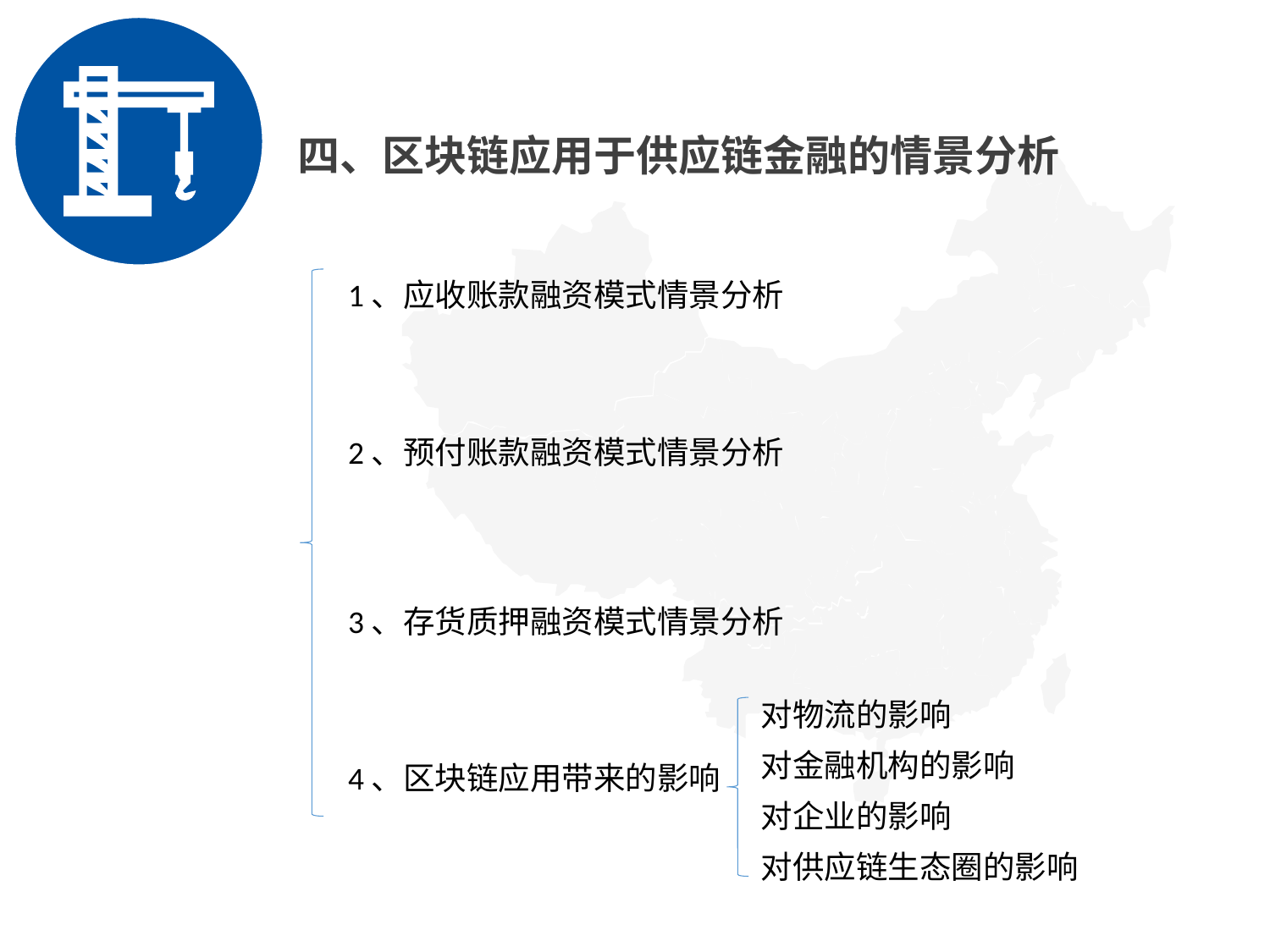

四、区块链应用于供应链金融的情景分析

1、应收账款融资模式情景分析
目 录
Contents
2、预付账款融资模式情景分析
3、存货质押融资模式情景分析
对物流的影响

对金融机构的影响
4、区块链应用带来的影响
对企业的影响
对供应链生态圈的影响